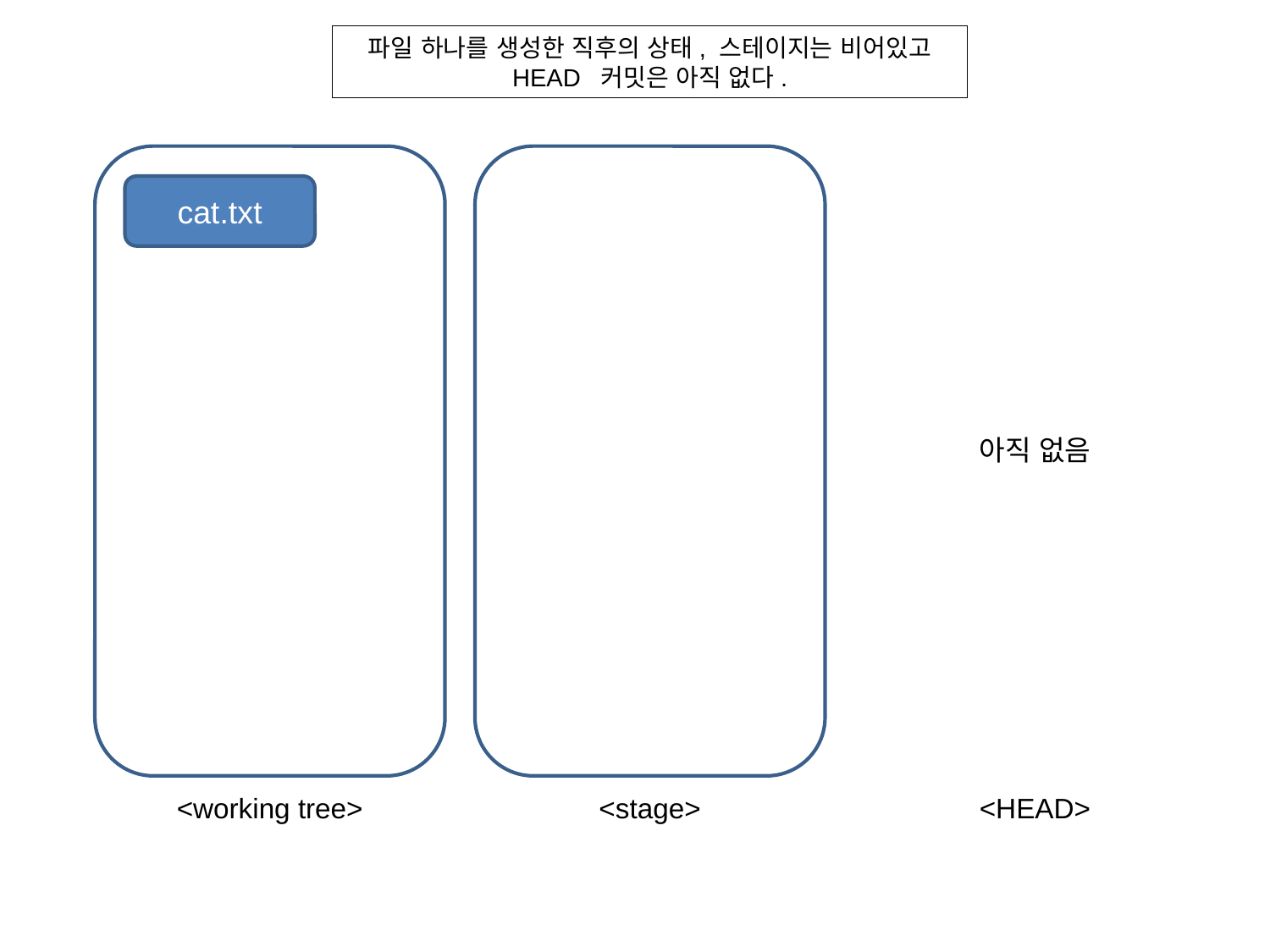

파일 하나를 생성한 직후의 상태, 스테이지는 비어있고 HEAD  커밋은 아직 없다.

cat.txt
아직 없음
<working tree>
<stage>
<HEAD>